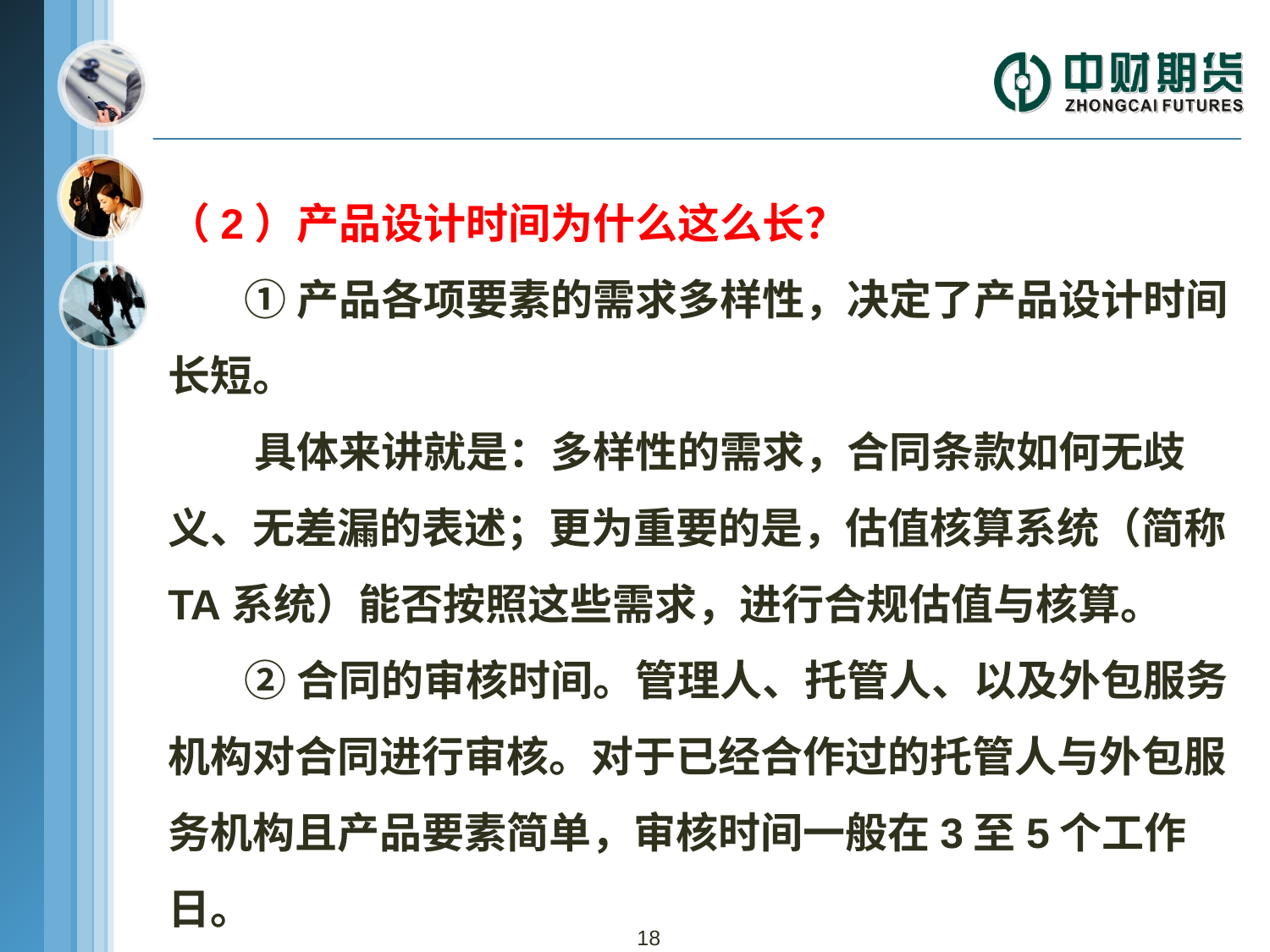

（2）产品设计时间为什么这么长？
        ①产品各项要素的需求多样性，决定了产品设计时间长短。
        具体来讲就是：多样性的需求，合同条款如何无歧义、无差漏的表述；更为重要的是，估值核算系统（简称TA系统）能否按照这些需求，进行合规估值与核算。
        ②合同的审核时间。管理人、托管人、以及外包服务机构对合同进行审核。对于已经合作过的托管人与外包服务机构且产品要素简单，审核时间一般在3至5个工作日。
18